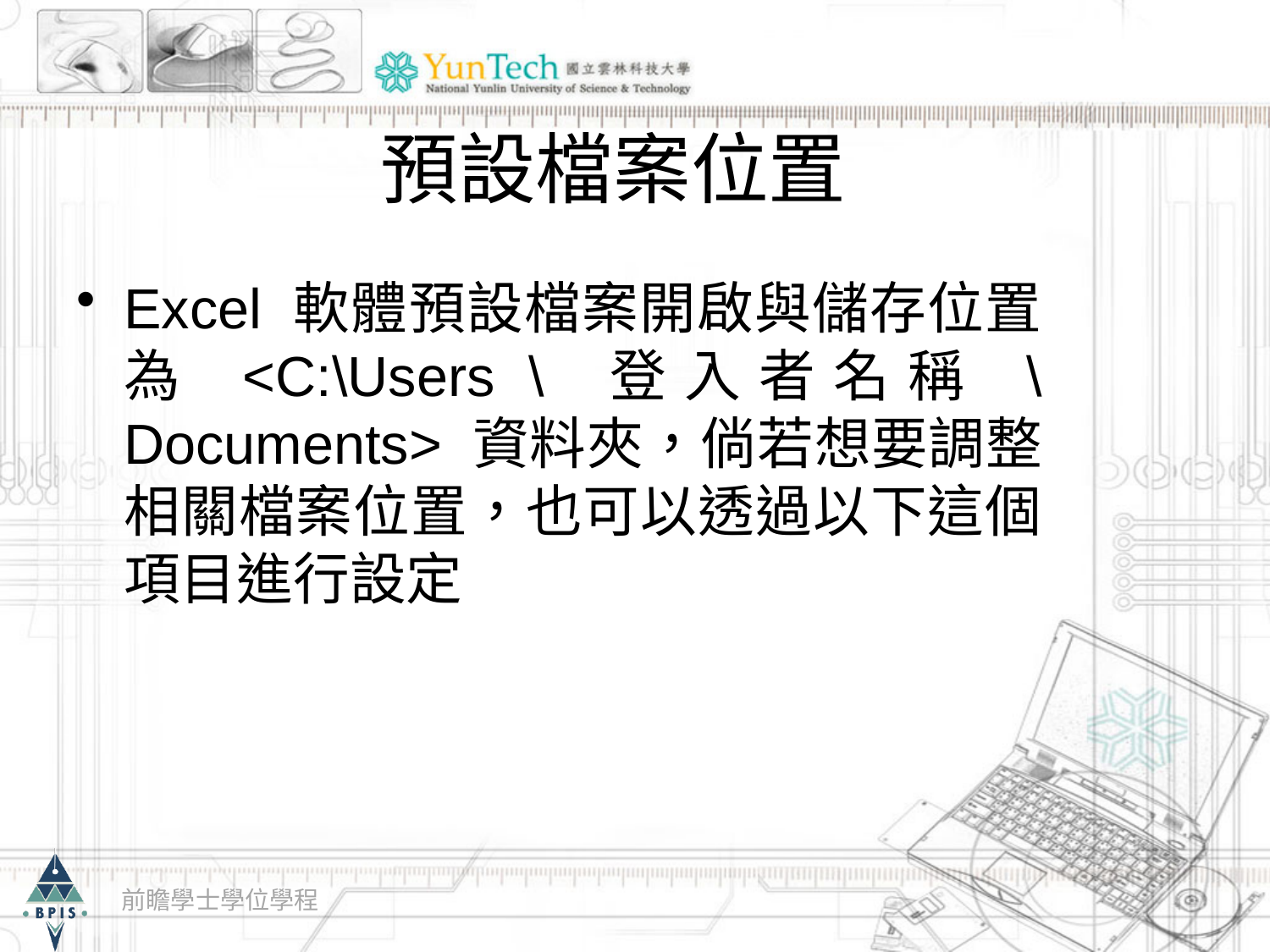

# 預設檔案位置
Excel 軟體預設檔案開啟與儲存位置為 <C:\Users \ 登入者名稱 \ Documents> 資料夾，倘若想要調整相關檔案位置，也可以透過以下這個項目進行設定